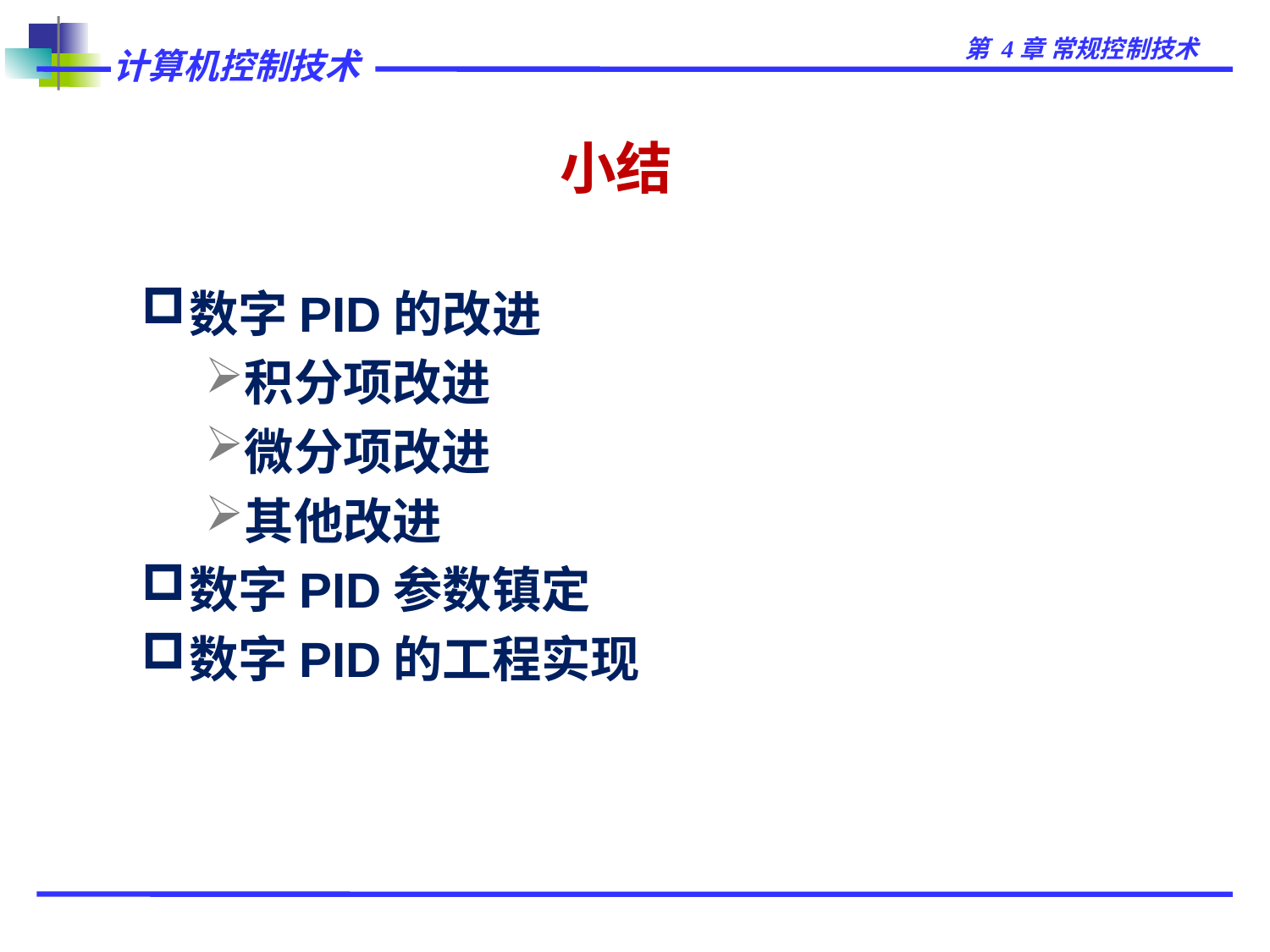

# 小结
数字PID的改进
积分项改进
微分项改进
其他改进
数字PID参数镇定
数字PID的工程实现